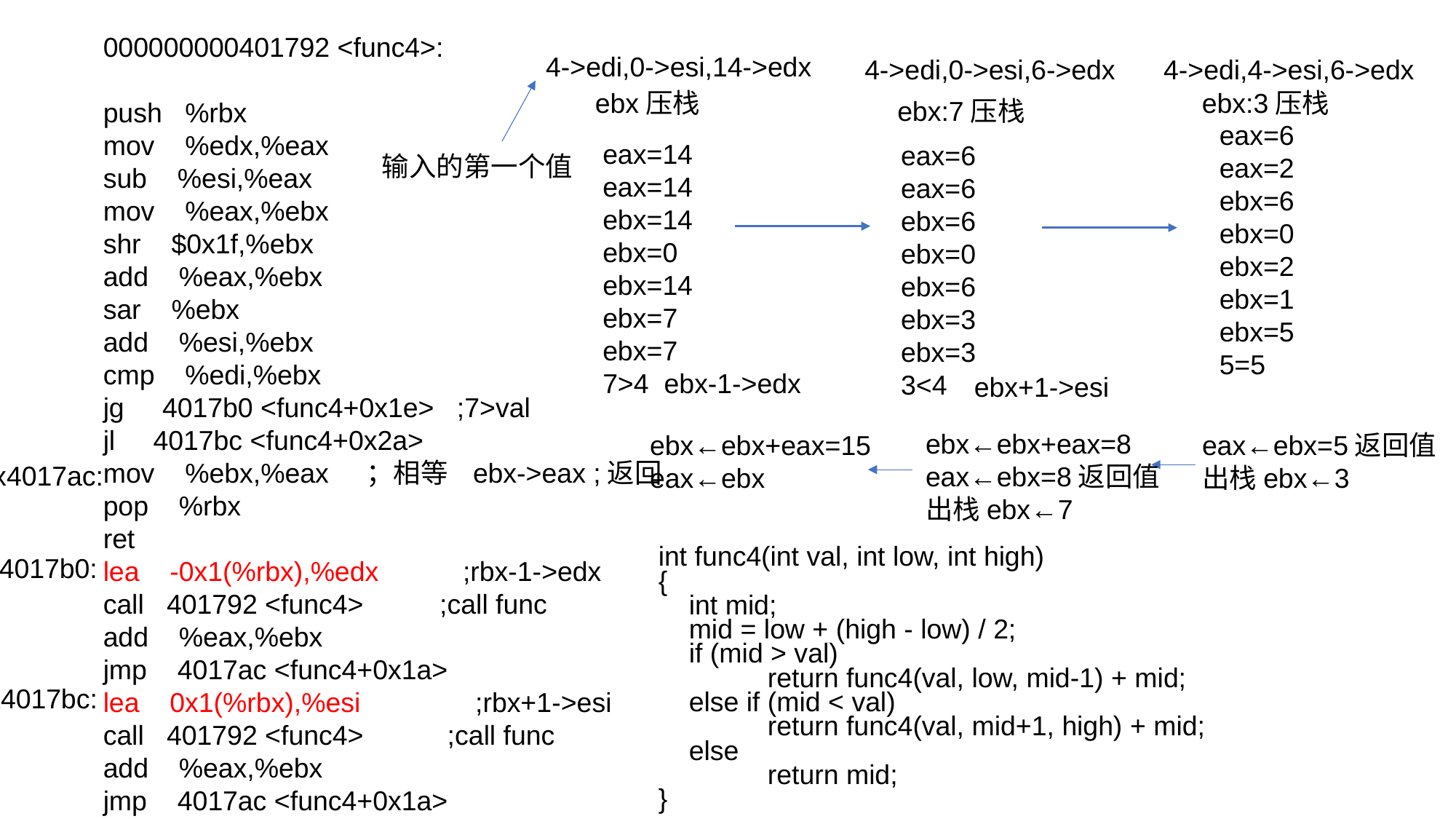

000000000401792 <func4>:

push   %rbx
mov    %edx,%eax
sub    %esi,%eax
mov    %eax,%ebx
shr    $0x1f,%ebx
add    %eax,%ebx
sar    %ebx
add    %esi,%ebx
cmp    %edi,%ebx
jg     4017b0 <func4+0x1e>   ;7>val
jl     4017bc <func4+0x2a>
mov    %ebx,%eax    ；相等   ebx->eax ;返回
pop    %rbx
ret
lea    -0x1(%rbx),%edx           ;rbx-1->edx
call   401792 <func4>          ;call func
add    %eax,%ebx
jmp    4017ac <func4+0x1a>
lea    0x1(%rbx),%esi               ;rbx+1->esi
call   401792 <func4>           ;call func
add    %eax,%ebx
jmp    4017ac <func4+0x1a>

4->edi,0->esi,14->edx
4->edi,0->esi,6->edx
4->edi,4->esi,6->edx

eax=6
eax=2
ebx=6
ebx=0
ebx=2
ebx=1
ebx=5
5=5

eax=14
eax=14
ebx=14
ebx=0
ebx=14
ebx=7
ebx=7
7>4  ebx-1->edx

eax=6
eax=6
ebx=6
ebx=0
ebx=6
ebx=3
ebx=3
3<4
ebx压栈
ebx:3压栈
ebx:7压栈
输入的第一个值
ebx+1->esi
ebx←ebx+eax=8
eax←ebx=8返回值
出栈ebx←7
ebx←ebx+eax=15
eax←ebx

eax←ebx=5返回值
出栈ebx←3
0x4017ac:
int func4(int val, int low, int high)
{
    int mid;
    mid = low + (high - low) / 2;
    if (mid > val)
	return func4(val, low, mid-1) + mid;
    else if (mid < val)
	return func4(val, mid+1, high) + mid;
    else
	return mid;
}
0x4017b0:
0x4017bc: